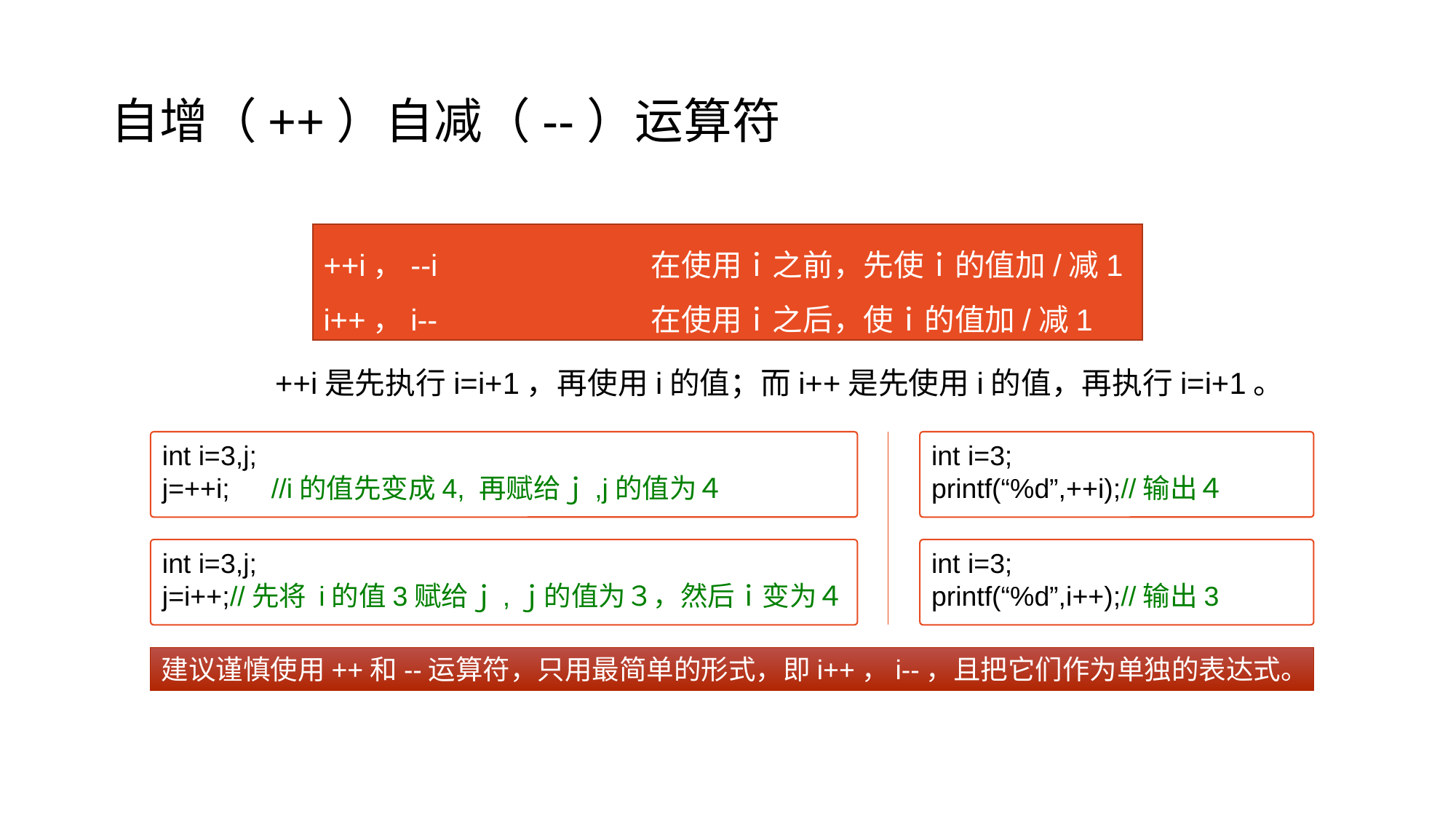

# 自增（++）自减（--）运算符
++i，--i		在使用ｉ之前，先使ｉ的值加/减1
i++，i--		在使用ｉ之后，使ｉ的值加/减1
 ++i是先执行i=i+1，再使用i的值；而i++是先使用i的值，再执行i=i+1。
int i=3,j;
j=++i;	//i的值先变成4, 再赋给ｊ,j的值为４
int i=3;
printf(“%d”,++i);//输出４
int i=3,j;
j=i++;//先将 i的值3赋给ｊ,ｊ的值为３，然后ｉ变为４
int i=3;
printf(“%d”,i++);//输出3
建议谨慎使用++和--运算符，只用最简单的形式，即i++，i--，且把它们作为单独的表达式。